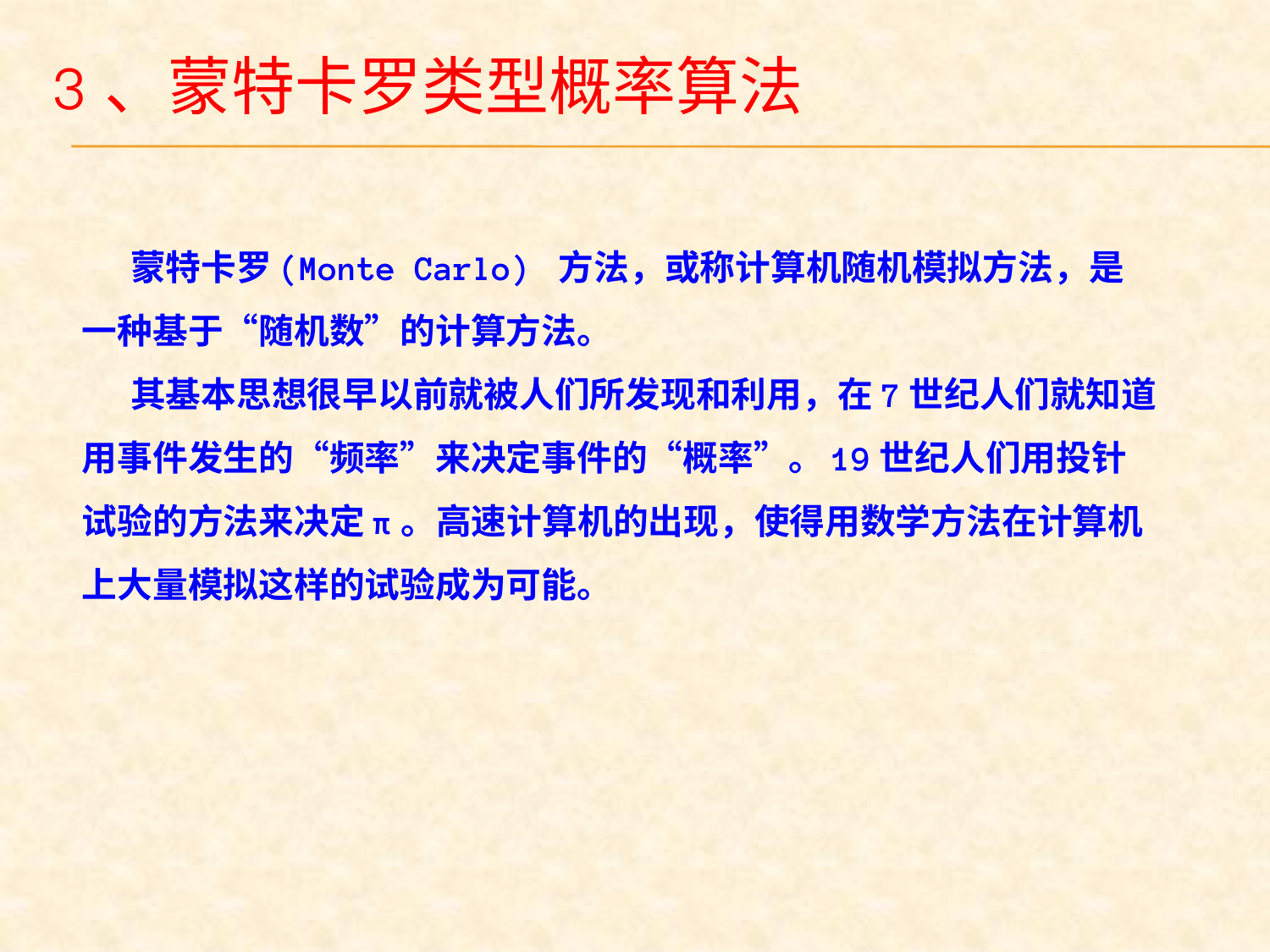

# 3、蒙特卡罗类型概率算法
     蒙特卡罗(Monte Carlo) 方法，或称计算机随机模拟方法，是一种基于“随机数”的计算方法。
     其基本思想很早以前就被人们所发现和利用，在7世纪人们就知道用事件发生的“频率”来决定事件的“概率”。19世纪人们用投针试验的方法来决定π。高速计算机的出现，使得用数学方法在计算机上大量模拟这样的试验成为可能。